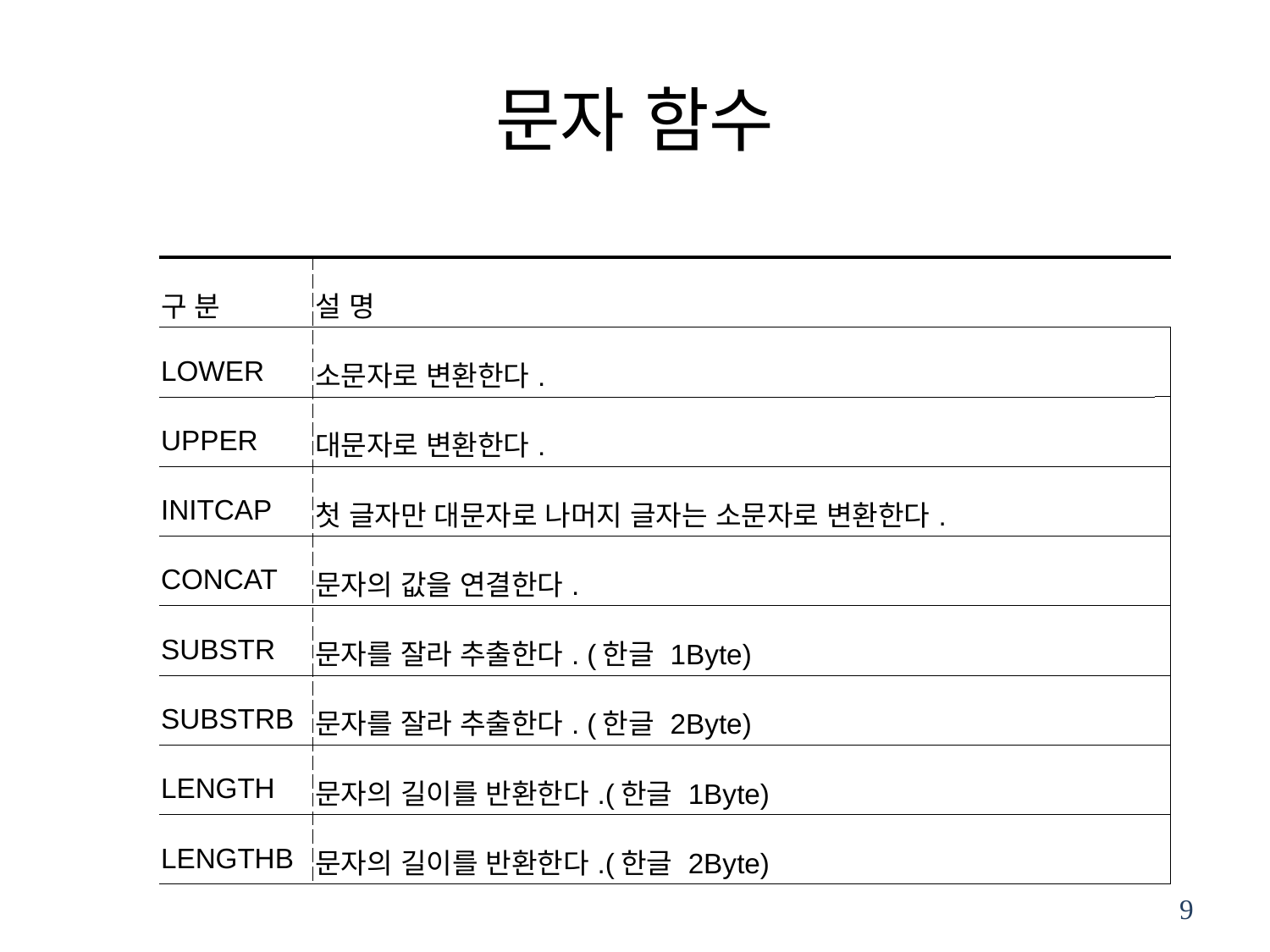

# 문자 함수
| 구 분 | 설 명 |  |
| --- | --- | --- |
| LOWER | 소문자로 변환한다. |  |
| UPPER | 대문자로 변환한다. |  |
| INITCAP | 첫 글자만 대문자로 나머지 글자는 소문자로 변환한다. |  |
| CONCAT | 문자의 값을 연결한다. |  |
| SUBSTR | 문자를 잘라 추출한다. (한글 1Byte) |  |
| SUBSTRB | 문자를 잘라 추출한다. (한글 2Byte) |  |
| LENGTH | 문자의 길이를 반환한다.(한글 1Byte) |  |
| LENGTHB | 문자의 길이를 반환한다.(한글 2Byte) |  |
9